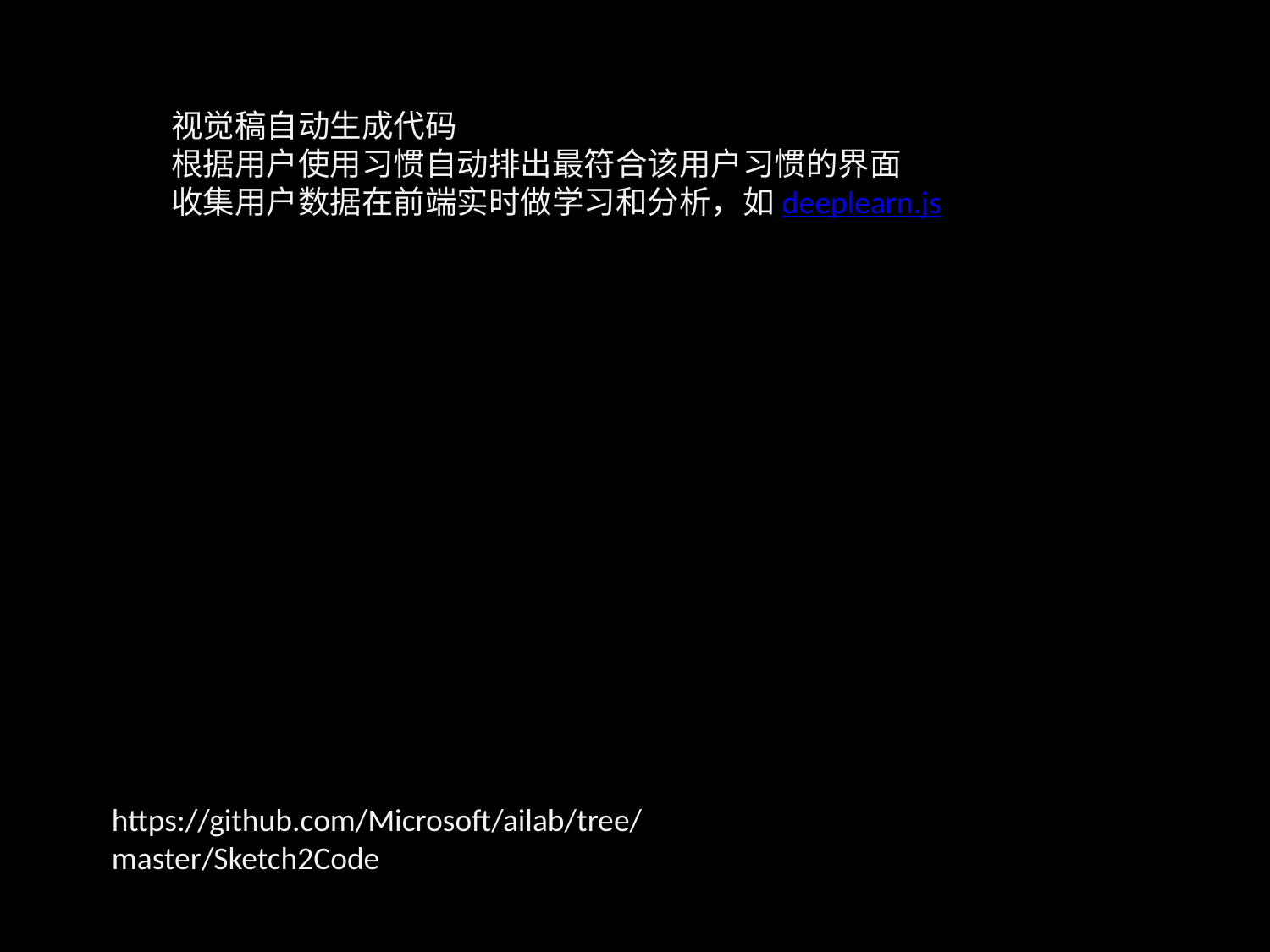

视觉稿自动生成代码
根据用户使用习惯自动排出最符合该用户习惯的界面
收集用户数据在前端实时做学习和分析，如deeplearn.js
https://github.com/Microsoft/ailab/tree/master/Sketch2Code